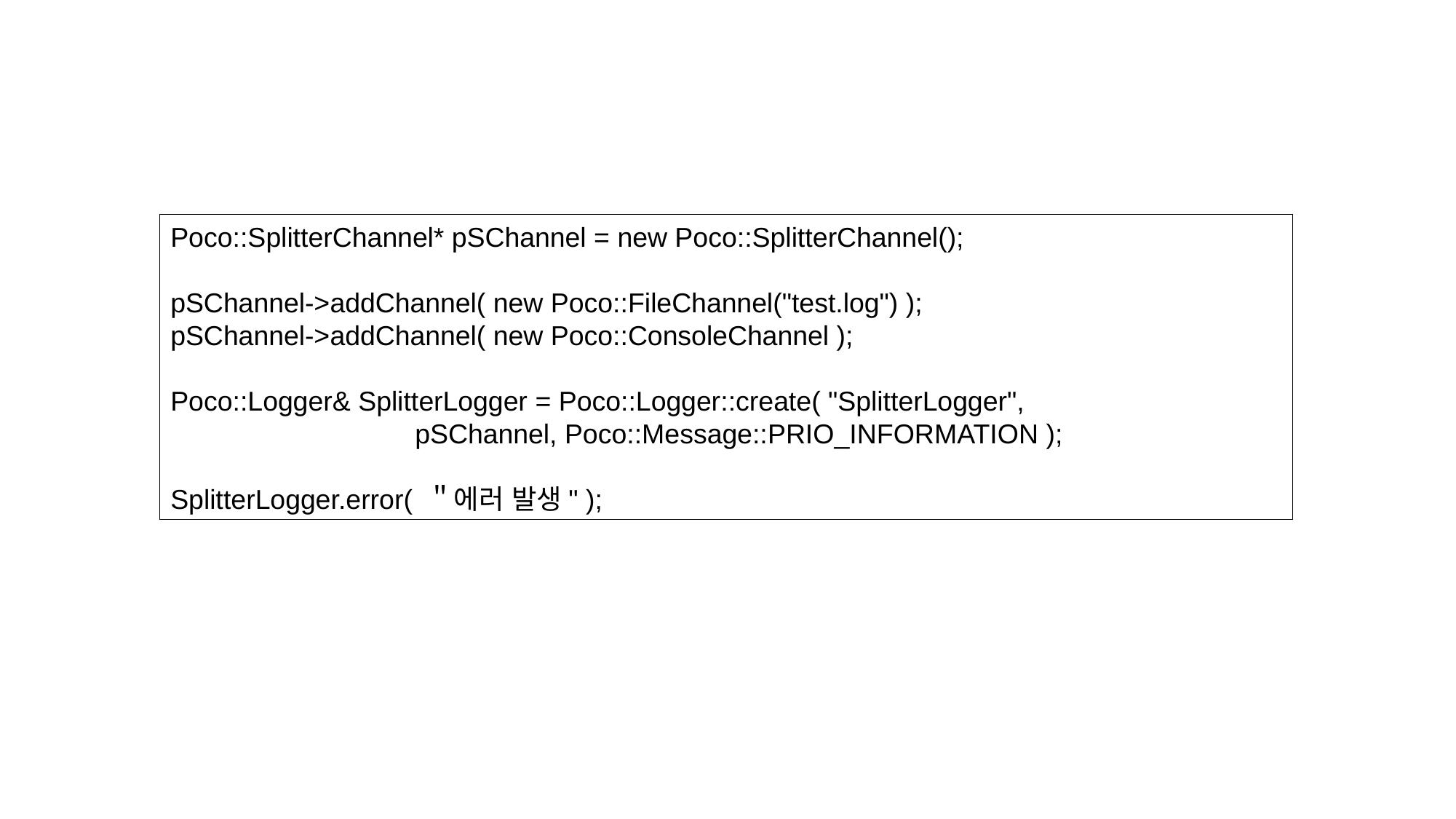

Poco::SplitterChannel* pSChannel = new Poco::SplitterChannel();

pSChannel->addChannel( new Poco::FileChannel("test.log") );
pSChannel->addChannel( new Poco::ConsoleChannel );

Poco::Logger& SplitterLogger = Poco::Logger::create( "SplitterLogger",
                                pSChannel, Poco::Message::PRIO_INFORMATION );

SplitterLogger.error( ＂에러 발생" );